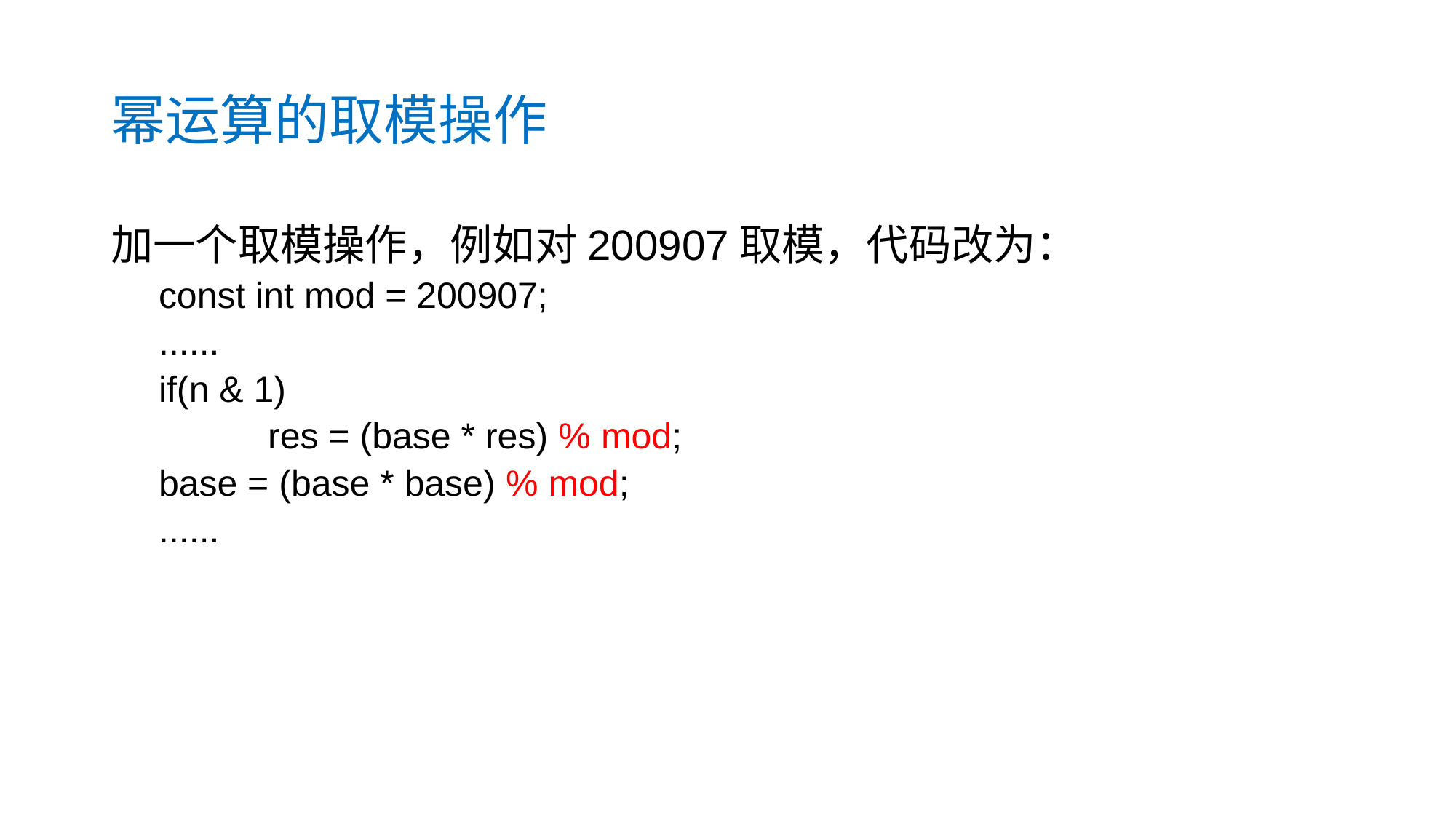

# 幂运算的取模操作
加一个取模操作，例如对200907取模，代码改为：
const int mod = 200907;
......
if(n & 1)
	res = (base * res) % mod;
base = (base * base) % mod;
......